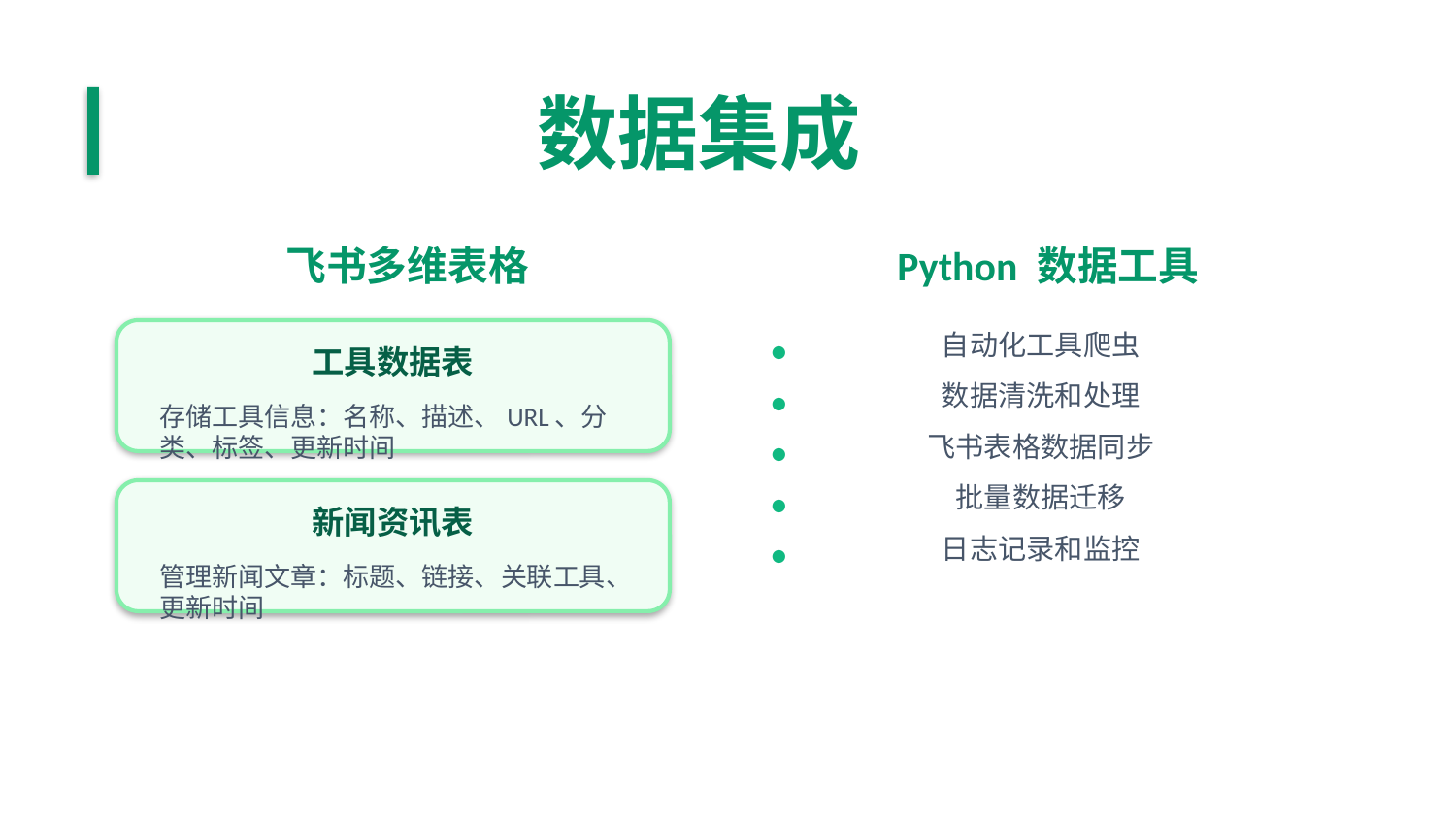

数据集成
飞书多维表格
Python 数据工具

•
自动化工具爬虫
工具数据表
•
数据清洗和处理
存储工具信息：名称、描述、URL、分类、标签、更新时间
•
飞书表格数据同步
•
批量数据迁移

新闻资讯表
•
日志记录和监控
管理新闻文章：标题、链接、关联工具、更新时间